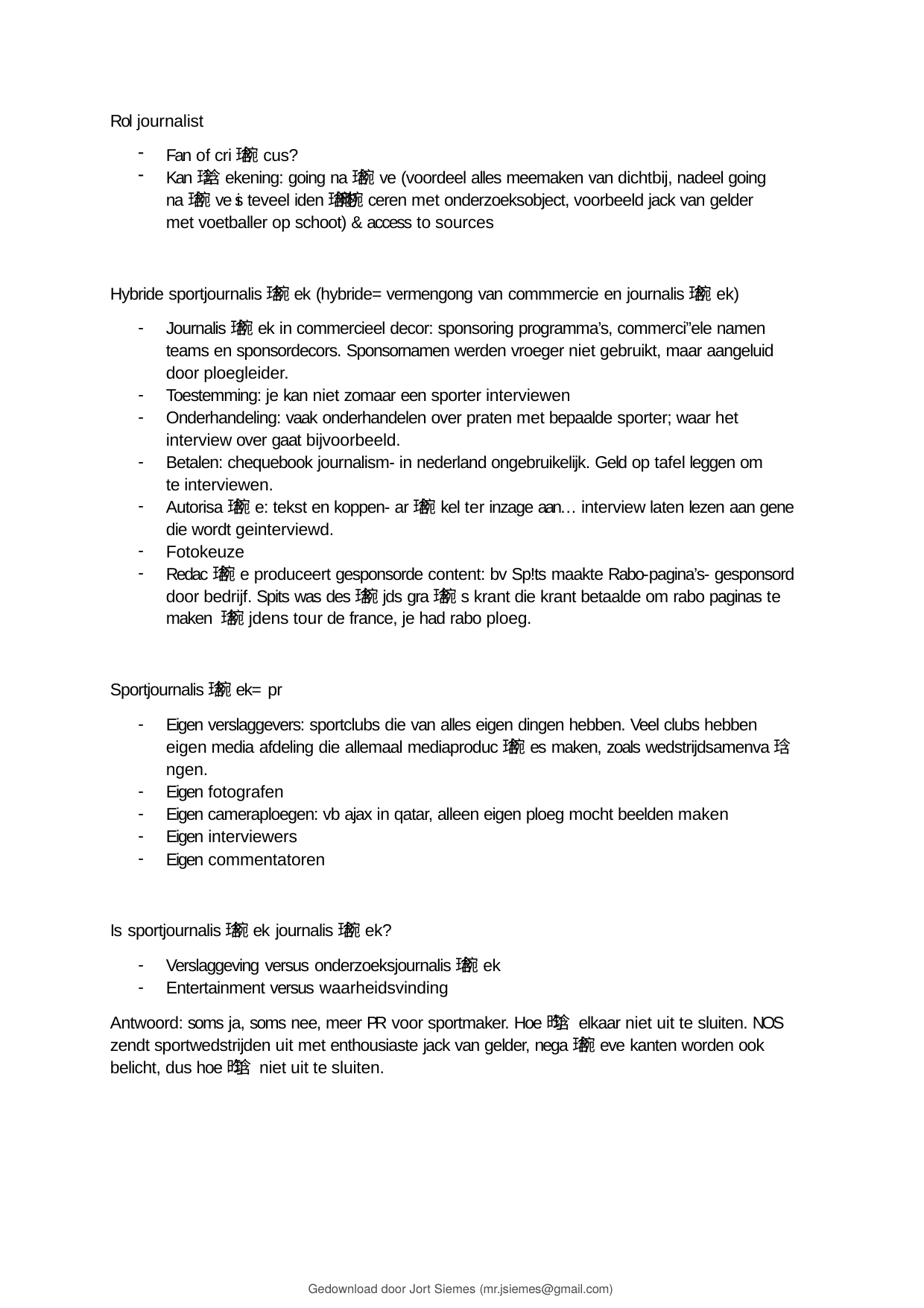

Rol journalist
Fan of cri琀椀cus?
Kan琀琀ekening: going na琀椀ve (voordeel alles meemaken van dichtbij, nadeel going na琀椀ve is teveel iden琀椀昀椀ceren met onderzoeksobject, voorbeeld jack van gelder met voetballer op schoot) & access to sources

Hybride sportjournalis琀椀ek (hybride= vermengong van commmercie en journalis琀椀ek)
Journalis琀椀ek in commercieel decor: sponsoring programma’s, commerci”ele namen teams en sponsordecors. Sponsornamen werden vroeger niet gebruikt, maar aangeluid door ploegleider.
Toestemming: je kan niet zomaar een sporter interviewen
Onderhandeling: vaak onderhandelen over praten met bepaalde sporter; waar het interview over gaat bijvoorbeeld.
Betalen: chequebook journalism- in nederland ongebruikelijk. Geld op tafel leggen om te interviewen.
Autorisa琀椀e: tekst en koppen- ar琀椀kel ter inzage aan… interview laten lezen aan gene die wordt geinterviewd.
Fotokeuze
Redac琀椀e produceert gesponsorde content: bv Sp!ts maakte Rabo-pagina’s- gesponsord door bedrijf. Spits was des琀椀jds gra琀椀s krant die krant betaalde om rabo paginas te maken 琀椀jdens tour de france, je had rabo ploeg.

Sportjournalis琀椀ek= pr
Eigen verslaggevers: sportclubs die van alles eigen dingen hebben. Veel clubs hebben eigen media afdeling die allemaal mediaproduc琀椀es maken, zoals wedstrijdsamenva琀ngen.
Eigen fotografen
Eigen cameraploegen: vb ajax in qatar, alleen eigen ploeg mocht beelden maken
Eigen interviewers
Eigen commentatoren

Is sportjournalis琀椀ek journalis琀椀ek?
Verslaggeving versus onderzoeksjournalis琀椀ek
Entertainment versus waarheidsvinding
Antwoord: soms ja, soms nee, meer PR voor sportmaker. Hoe昀琀 elkaar niet uit te sluiten. NOS zendt sportwedstrijden uit met enthousiaste jack van gelder, nega琀椀eve kanten worden ook belicht, dus hoe昀琀 niet uit te sluiten.
Gedownload door Jort Siemes (mr.jsiemes@gmail.com)